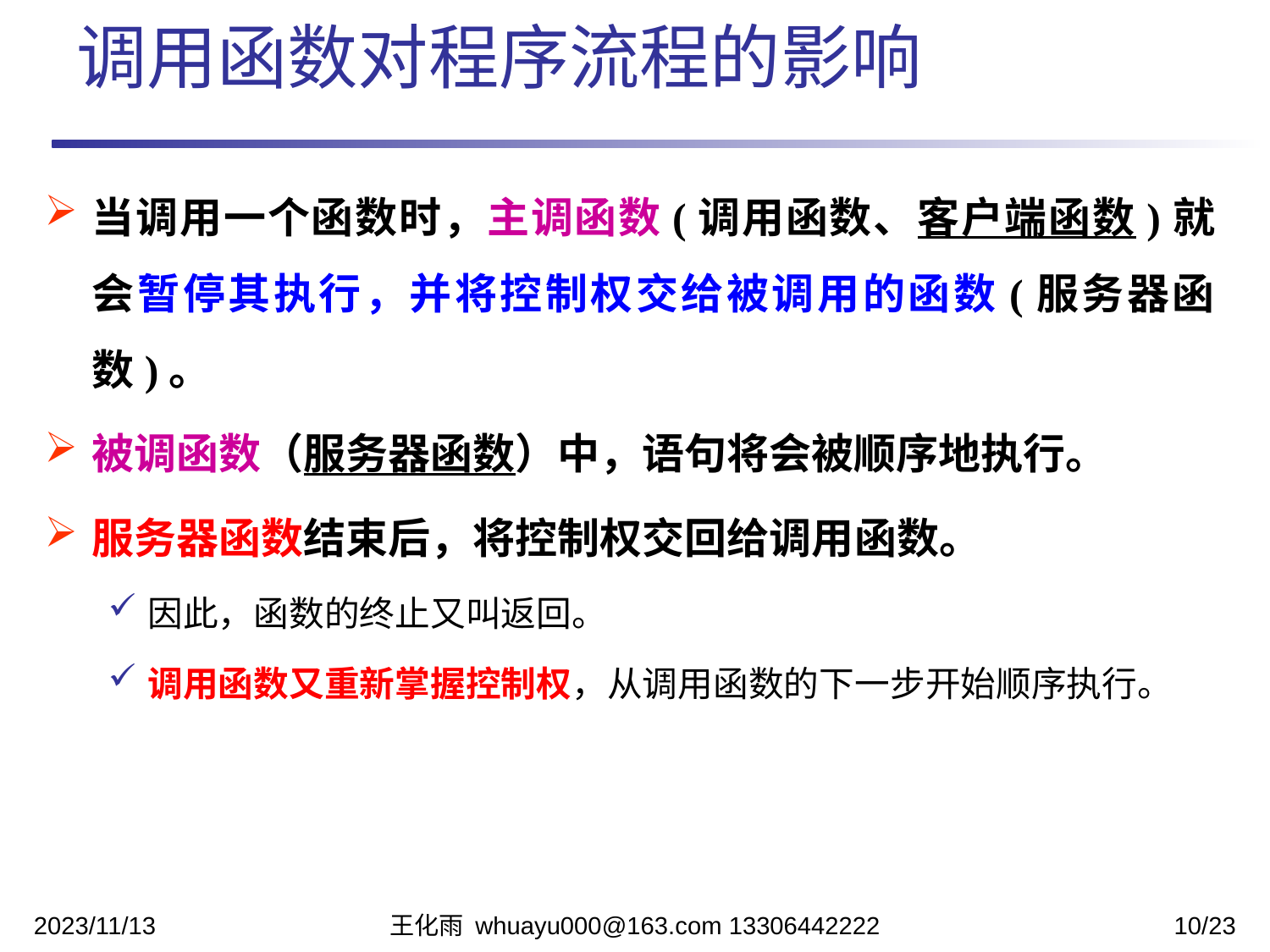

调用函数对程序流程的影响
当调用一个函数时，主调函数(调用函数、客户端函数)就会暂停其执行，并将控制权交给被调用的函数(服务器函数)。
被调函数（服务器函数）中，语句将会被顺序地执行。
服务器函数结束后，将控制权交回给调用函数。
因此，函数的终止又叫返回。
调用函数又重新掌握控制权，从调用函数的下一步开始顺序执行。
2023/11/13
王化雨 whuayu000@163.com 13306442222
10/23